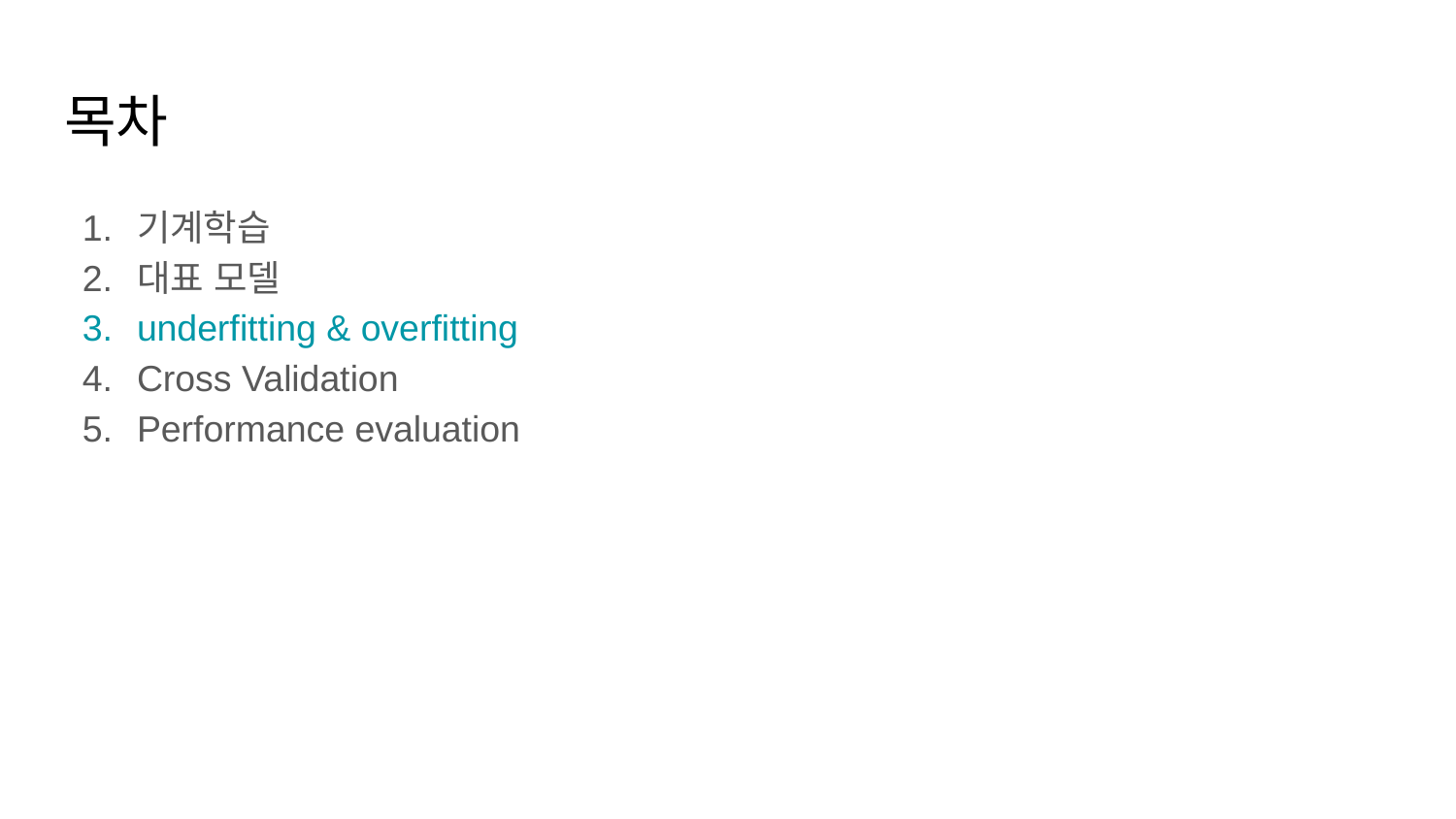

# 목차
기계학습
대표 모델
underfitting & overfitting
Cross Validation
Performance evaluation